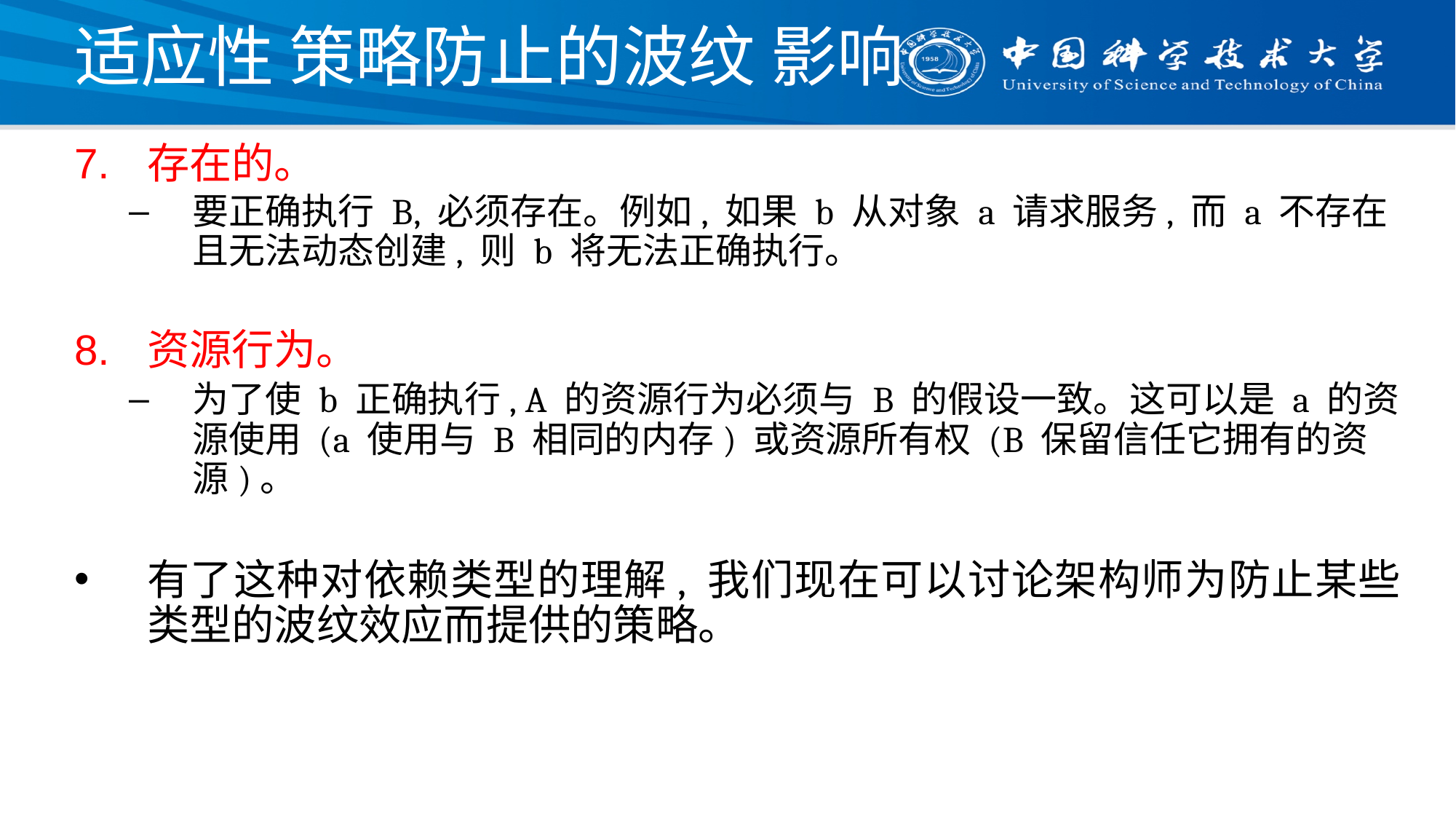

适应性 策略防止的波纹 影响
存在的。
要正确执行 B, 必须存在。例如, 如果 b 从对象 a 请求服务, 而 a 不存在且无法动态创建, 则 b 将无法正确执行。

资源行为。
为了使 b 正确执行, A 的资源行为必须与 B 的假设一致。这可以是 a 的资源使用 (a 使用与 B 相同的内存) 或资源所有权 (B 保留信任它拥有的资源)。

有了这种对依赖类型的理解, 我们现在可以讨论架构师为防止某些类型的波纹效应而提供的策略。